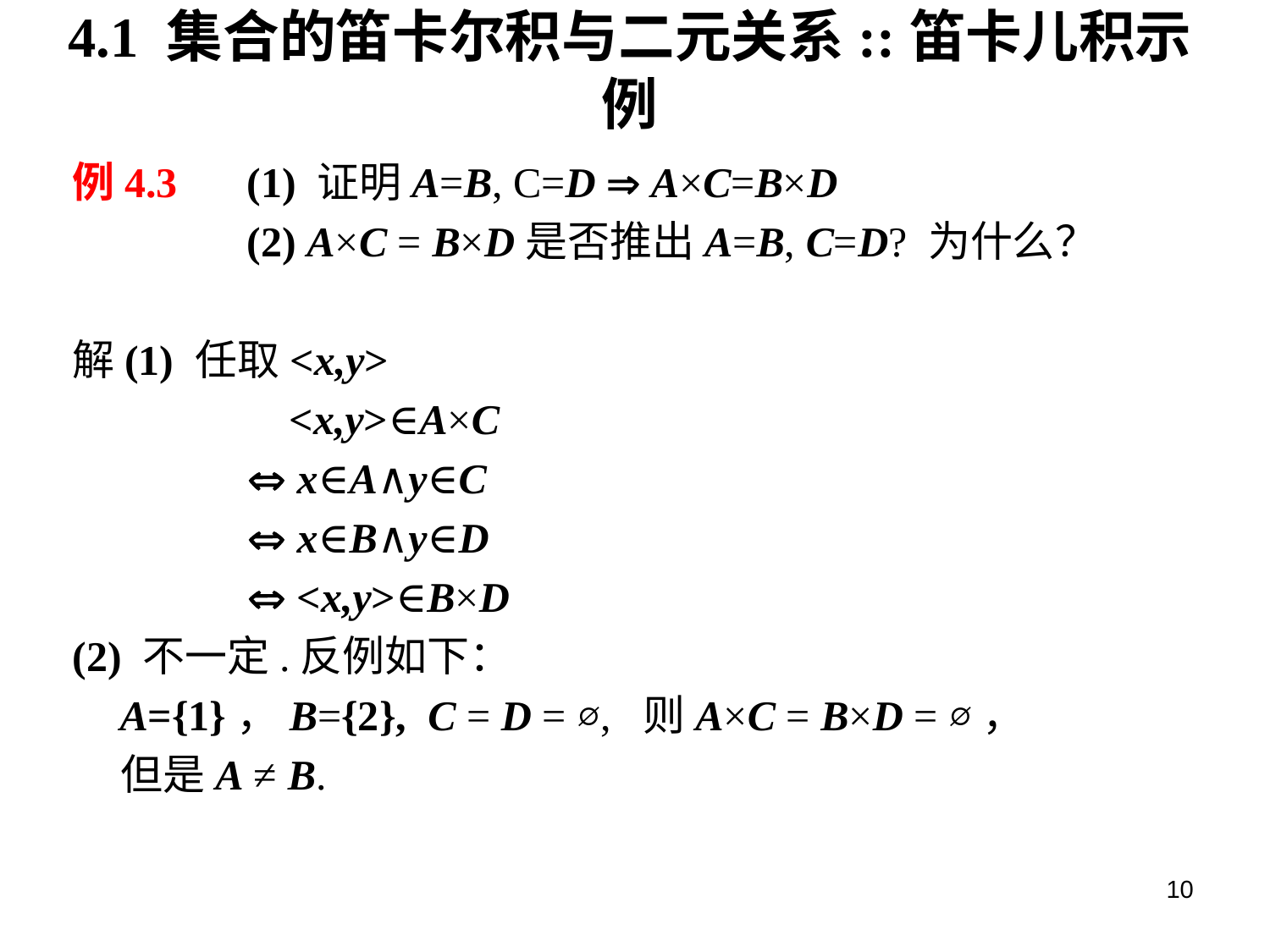

# 4.1 集合的笛卡尔积与二元关系::笛卡儿积示例
例4.3	(1) 证明A=B, C=D ⇒ A×C=B×D
		(2) A×C = B×D是否推出A=B, C=D? 为什么？

解(1) 任取<x,y>
		    <x,y>∈A×C
		⇔ x∈A∧y∈C
		⇔ x∈B∧y∈D
		⇔ <x,y>∈B×D
(2) 不一定.反例如下：
	A={1}，B={2},  C = D = ∅,  则A×C = B×D = ∅，
    但是A ≠ B.
10